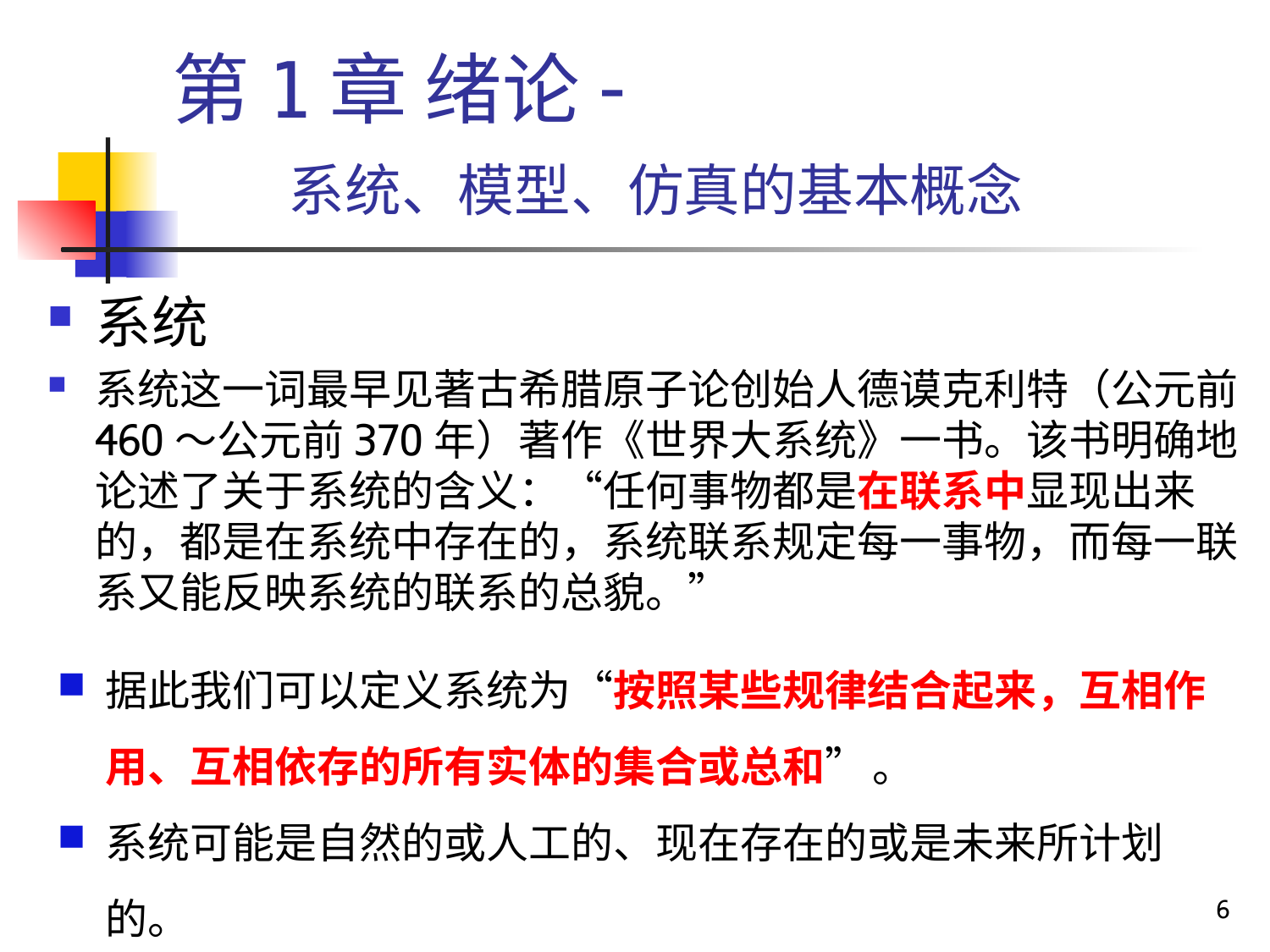

# 第1章 绪论- 系统、模型、仿真的基本概念
系统
系统这一词最早见著古希腊原子论创始人德谟克利特（公元前460～公元前370年）著作《世界大系统》一书。该书明确地论述了关于系统的含义：“任何事物都是在联系中显现出来的，都是在系统中存在的，系统联系规定每一事物，而每一联系又能反映系统的联系的总貌。”
据此我们可以定义系统为“按照某些规律结合起来，互相作用、互相依存的所有实体的集合或总和” 。
系统可能是自然的或人工的、现在存在的或是未来所计划的。
6